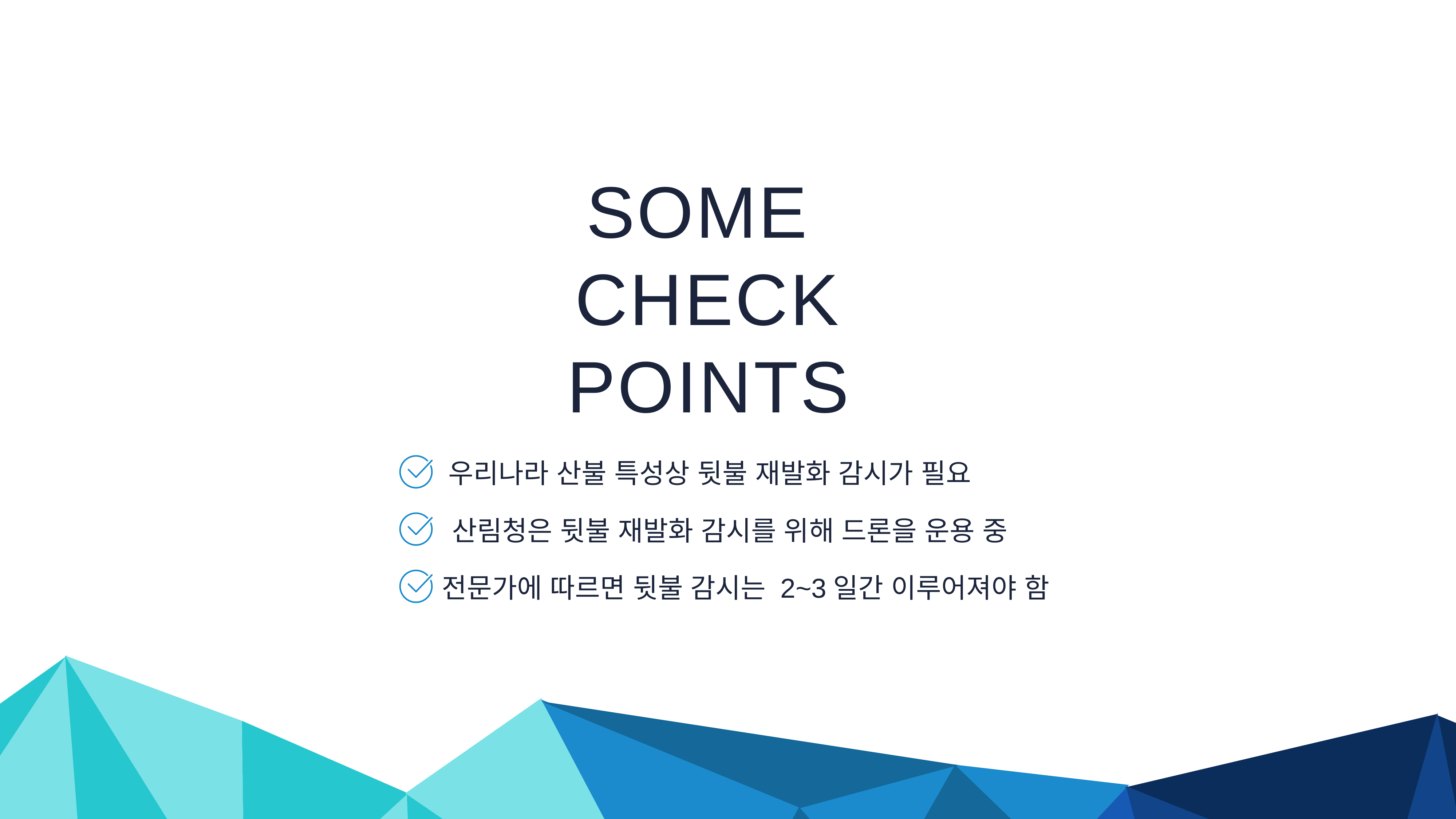

SOME
CHECK POINTS
우리나라 산불 특성상 뒷불 재발화 감시가 필요

산림청은 뒷불 재발화 감시를 위해 드론을 운용 중

전문가에 따르면 뒷불 감시는 2~3일간 이루어져야 함